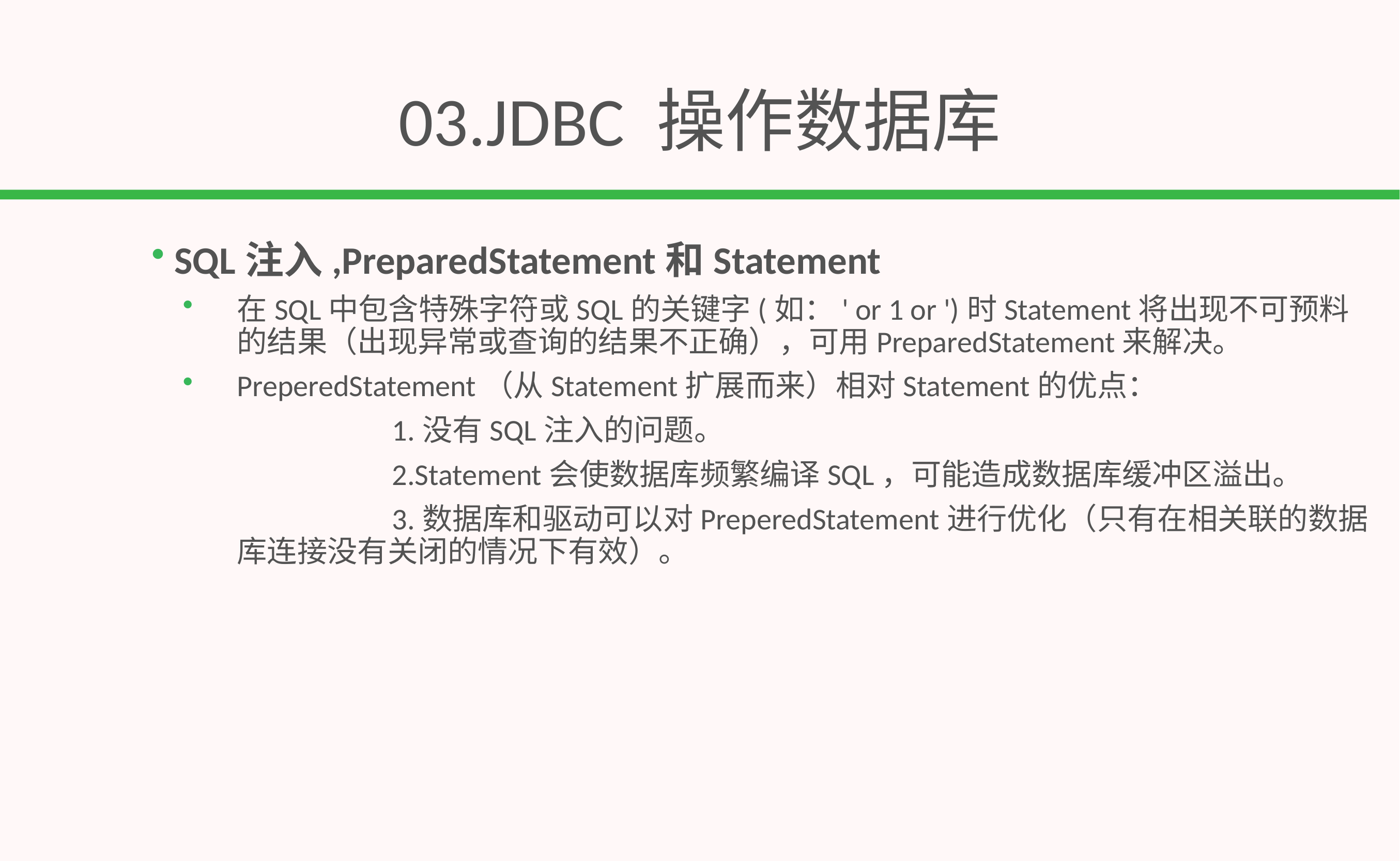

# 03.JDBC 操作数据库
SQL注入,PreparedStatement和Statement
在SQL中包含特殊字符或SQL的关键字(如：' or 1 or ')时Statement将出现不可预料的结果（出现异常或查询的结果不正确），可用PreparedStatement来解决。
PreperedStatement（从Statement扩展而来）相对Statement的优点：
			1.没有SQL注入的问题。
			2.Statement会使数据库频繁编译SQL，可能造成数据库缓冲区溢出。
			3.数据库和驱动可以对PreperedStatement进行优化（只有在相关联的数据库连接没有关闭的情况下有效）。